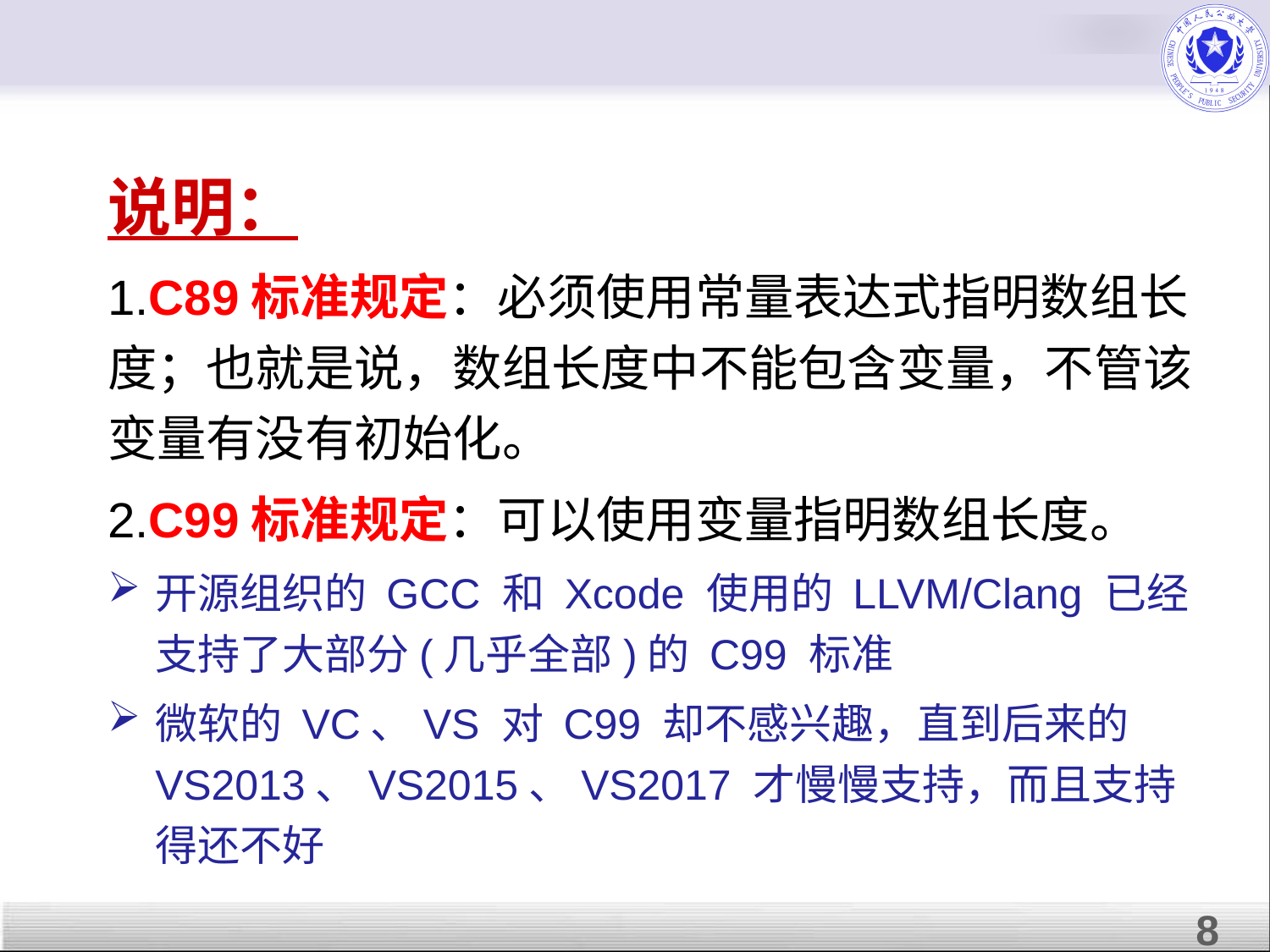

说明：
1.C89标准规定：必须使用常量表达式指明数组长度；也就是说，数组长度中不能包含变量，不管该变量有没有初始化。
2.C99标准规定：可以使用变量指明数组长度。
开源组织的 GCC 和 Xcode 使用的 LLVM/Clang 已经支持了大部分(几乎全部)的 C99 标准
微软的 VC、VS 对 C99 却不感兴趣，直到后来的 VS2013、VS2015、VS2017 才慢慢支持，而且支持得还不好